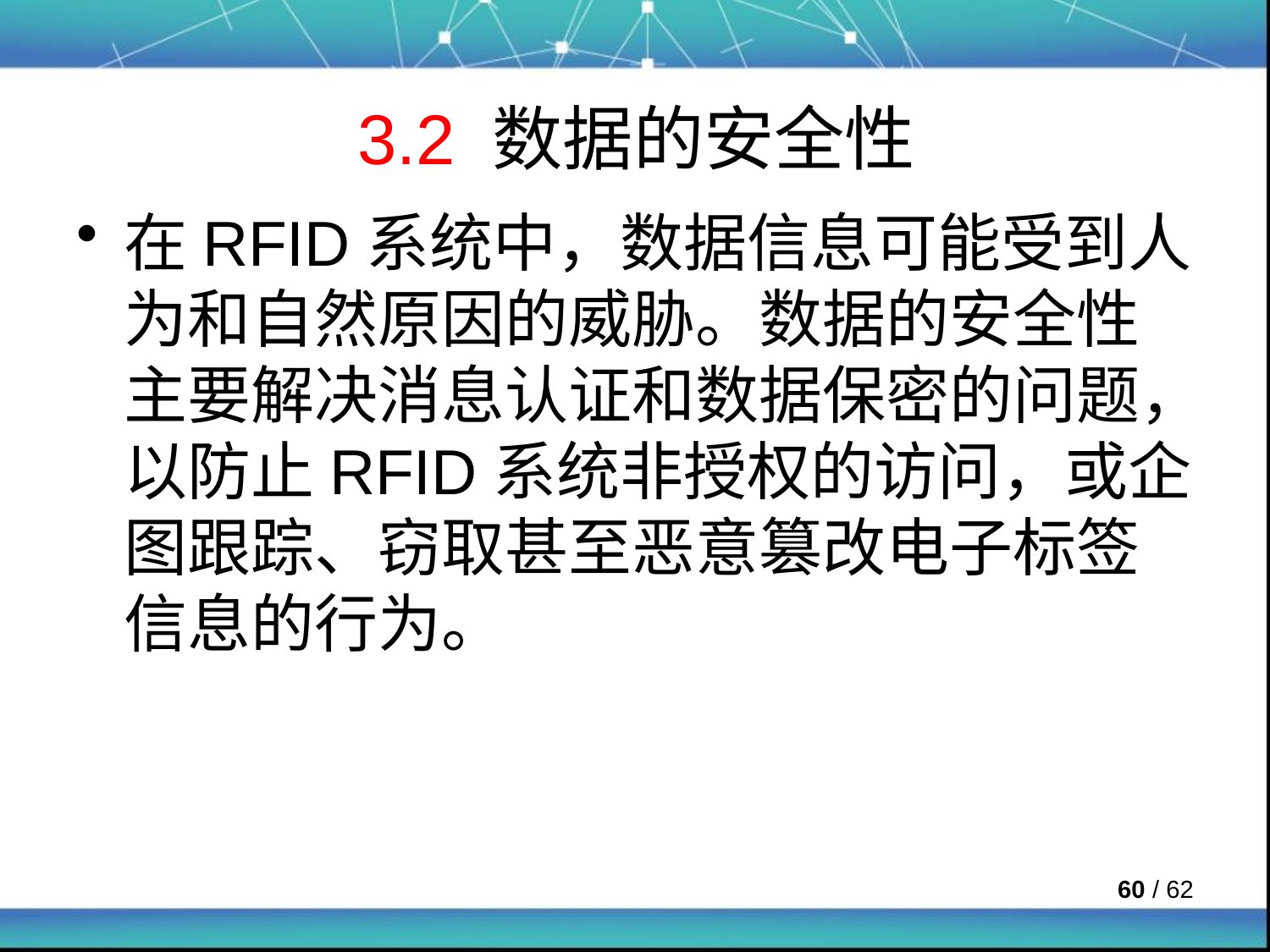

# 3.2 数据的安全性
在RFID系统中，数据信息可能受到人为和自然原因的威胁。数据的安全性主要解决消息认证和数据保密的问题，以防止RFID系统非授权的访问，或企图跟踪、窃取甚至恶意篡改电子标签信息的行为。
60 / 62